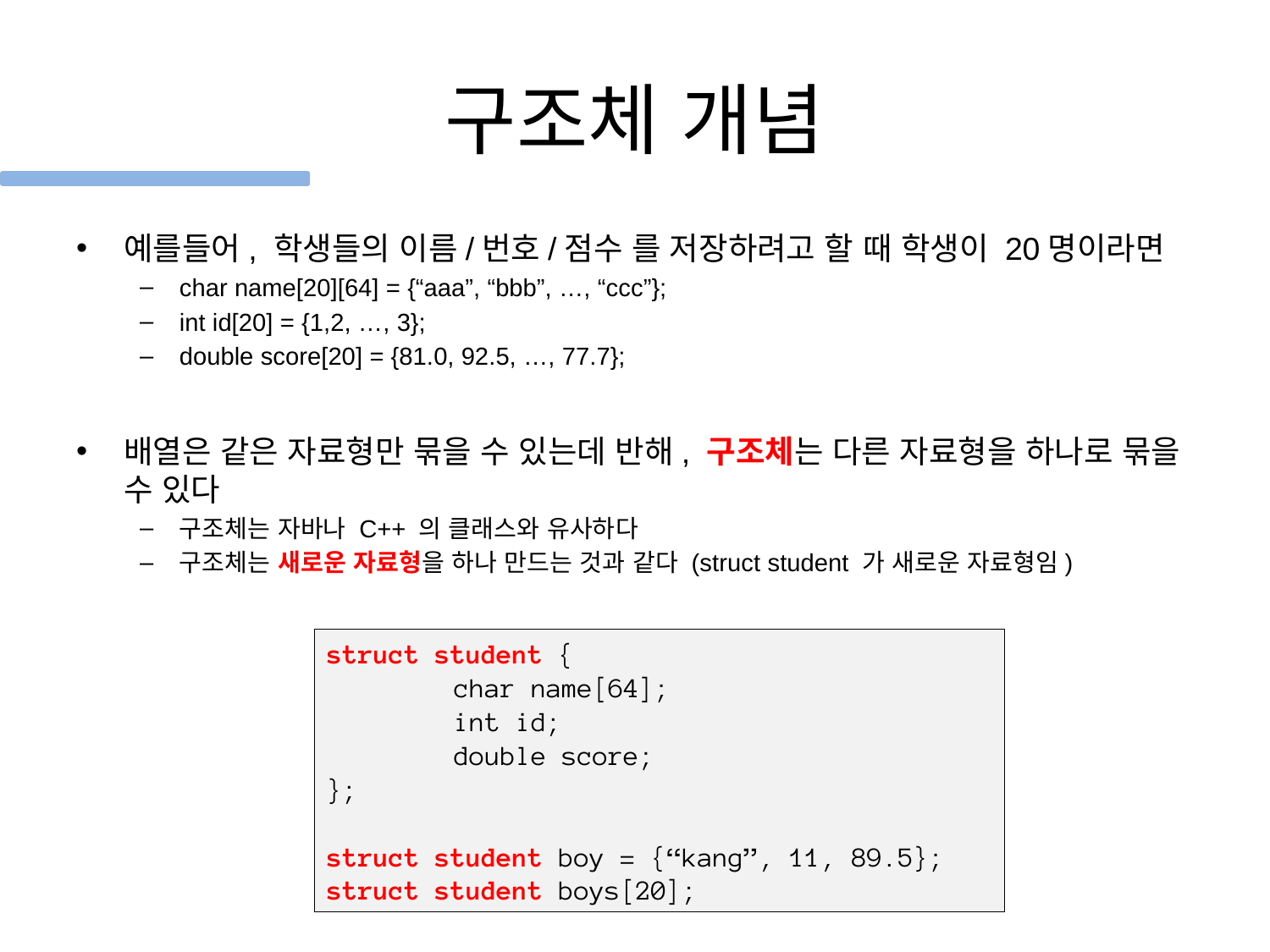

# 구조체 개념

예를들어, 학생들의 이름/번호/점수 를 저장하려고 할 때 학생이 20명이라면
char name[20][64] = {“aaa”, “bbb”, …, “ccc”};
int id[20] = {1,2, …, 3};
double score[20] = {81.0, 92.5, …, 77.7};

배열은 같은 자료형만 묶을 수 있는데 반해, 구조체는 다른 자료형을 하나로 묶을 수 있다
구조체는 자바나 C++ 의 클래스와 유사하다
구조체는 새로운 자료형을 하나 만드는 것과 같다 (struct student 가 새로운 자료형임)
struct student {
	char name[64];
	int id;
	double score;
};

struct student boy = {“kang”, 11, 89.5};
struct student boys[20];